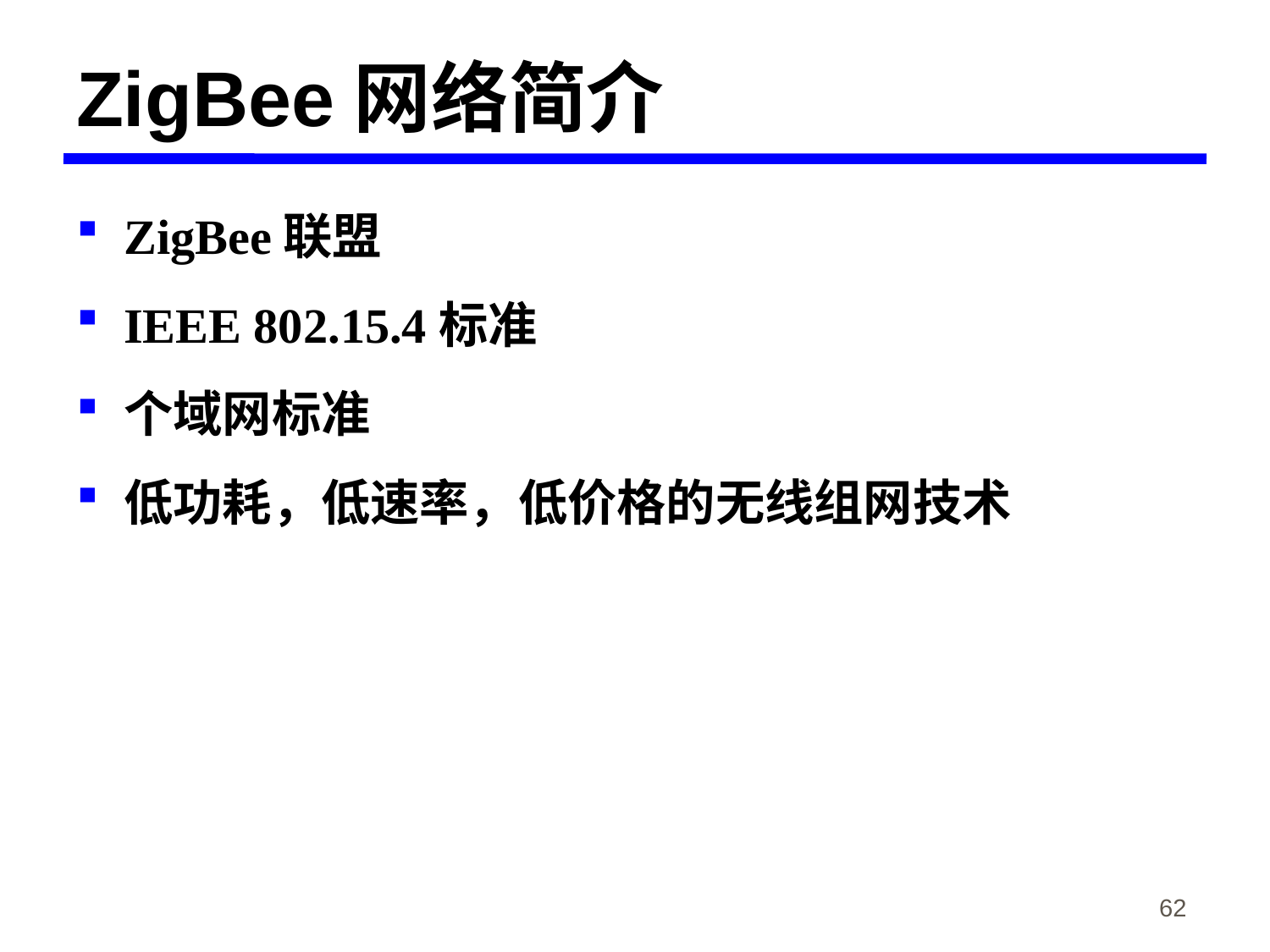

# ZigBee网络简介
ZigBee联盟
IEEE 802.15.4标准
个域网标准
低功耗，低速率，低价格的无线组网技术
《物联网概论》-韩毅刚
62